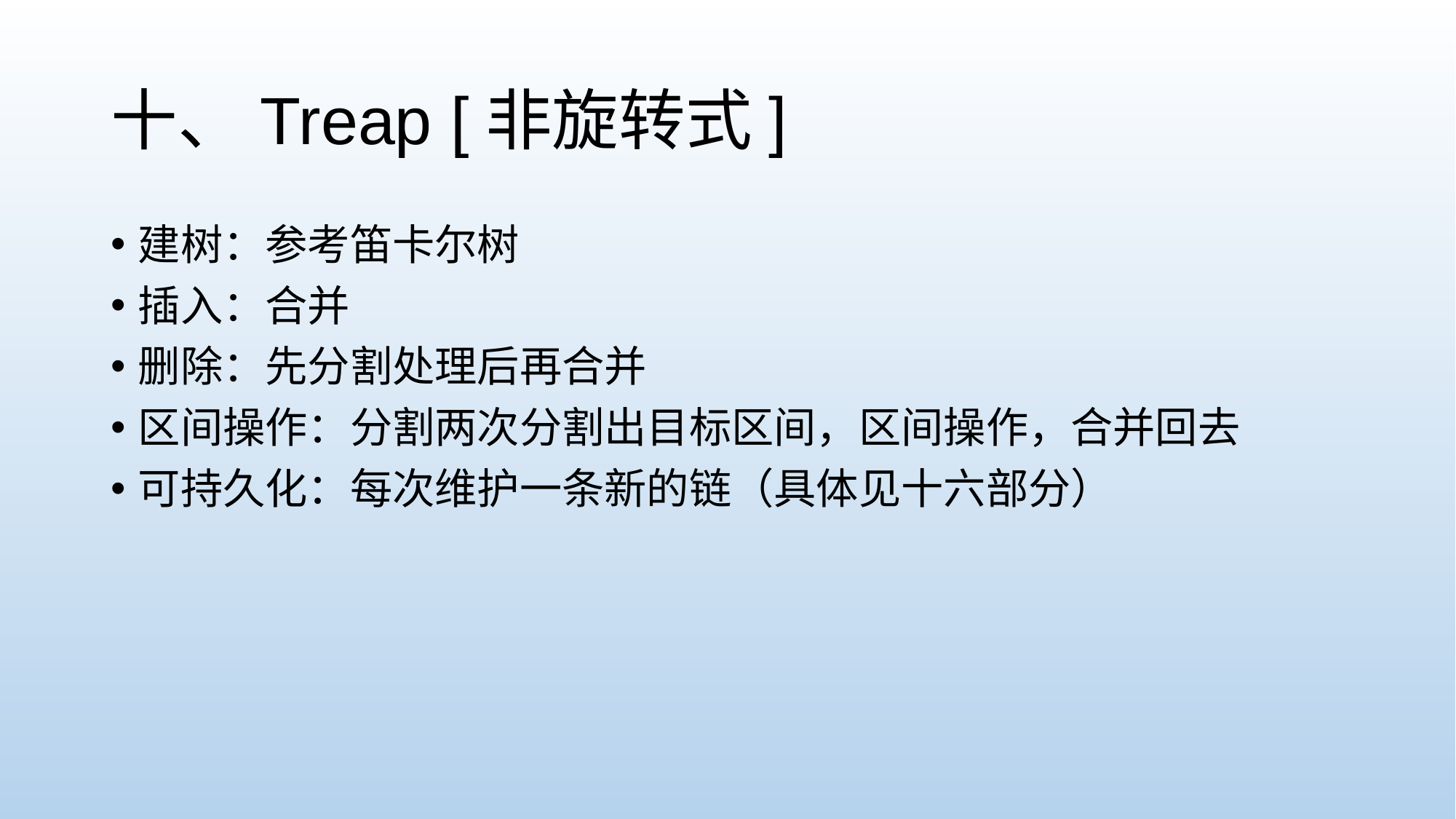

# 十、Treap [非旋转式]
建树：参考笛卡尔树
插入：合并
删除：先分割处理后再合并
区间操作：分割两次分割出目标区间，区间操作，合并回去
可持久化：每次维护一条新的链（具体见十六部分）